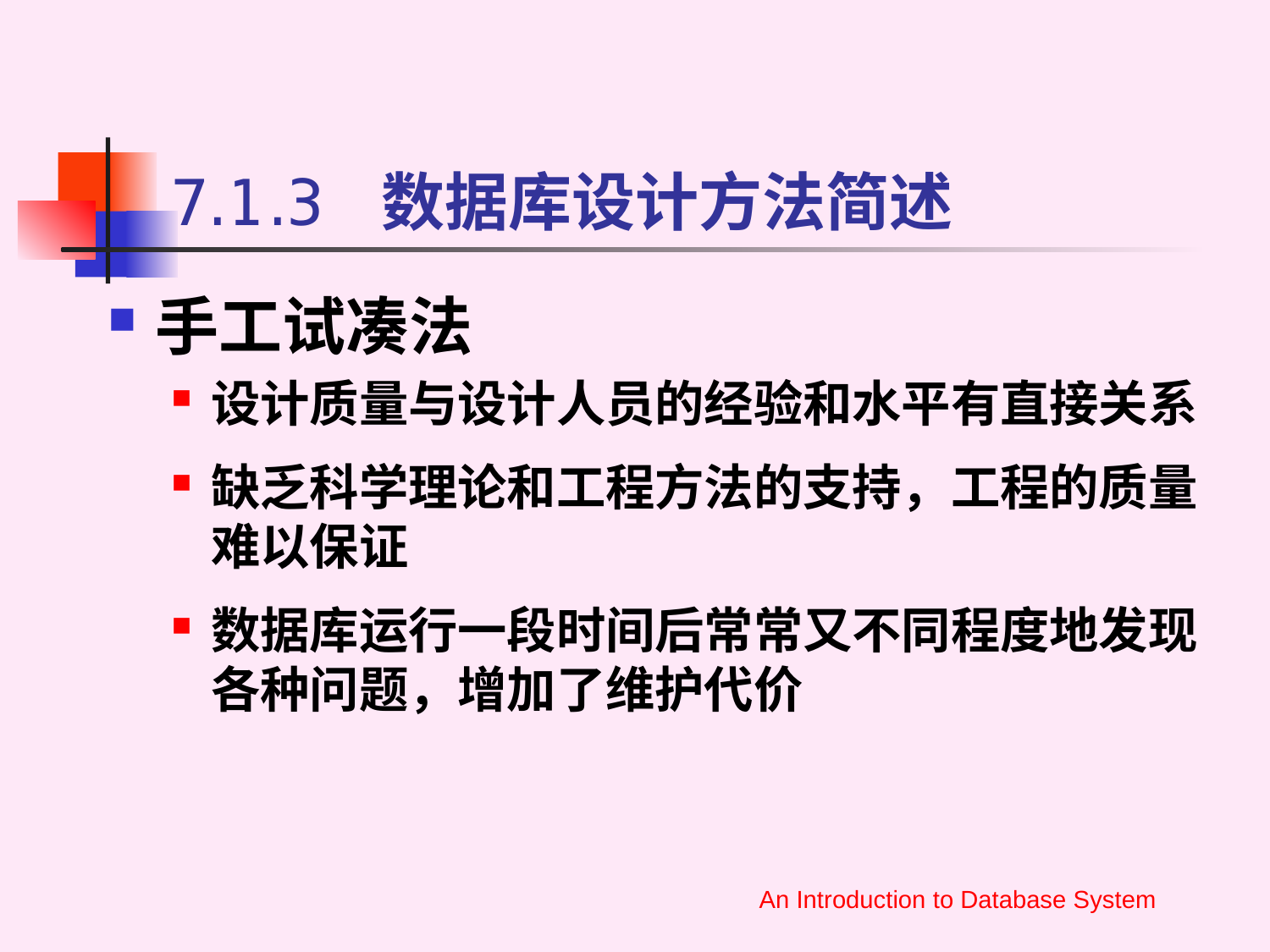

# 7.1.3  数据库设计方法简述
手工试凑法
设计质量与设计人员的经验和水平有直接关系
缺乏科学理论和工程方法的支持，工程的质量难以保证
数据库运行一段时间后常常又不同程度地发现各种问题，增加了维护代价
An Introduction to Database System